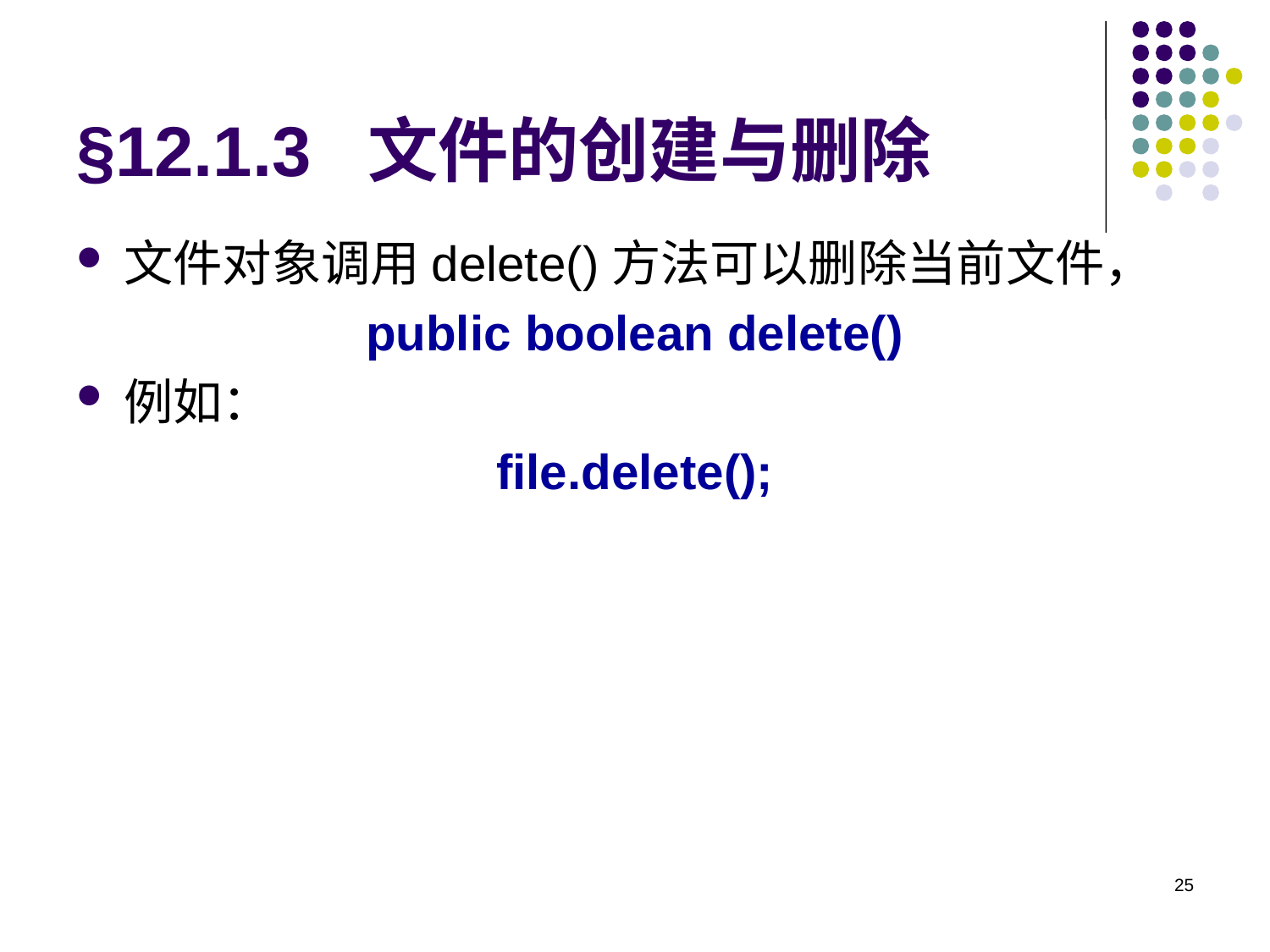

# §12.1.3  文件的创建与删除
文件对象调用delete()方法可以删除当前文件，
public boolean delete()
例如：
file.delete();

25